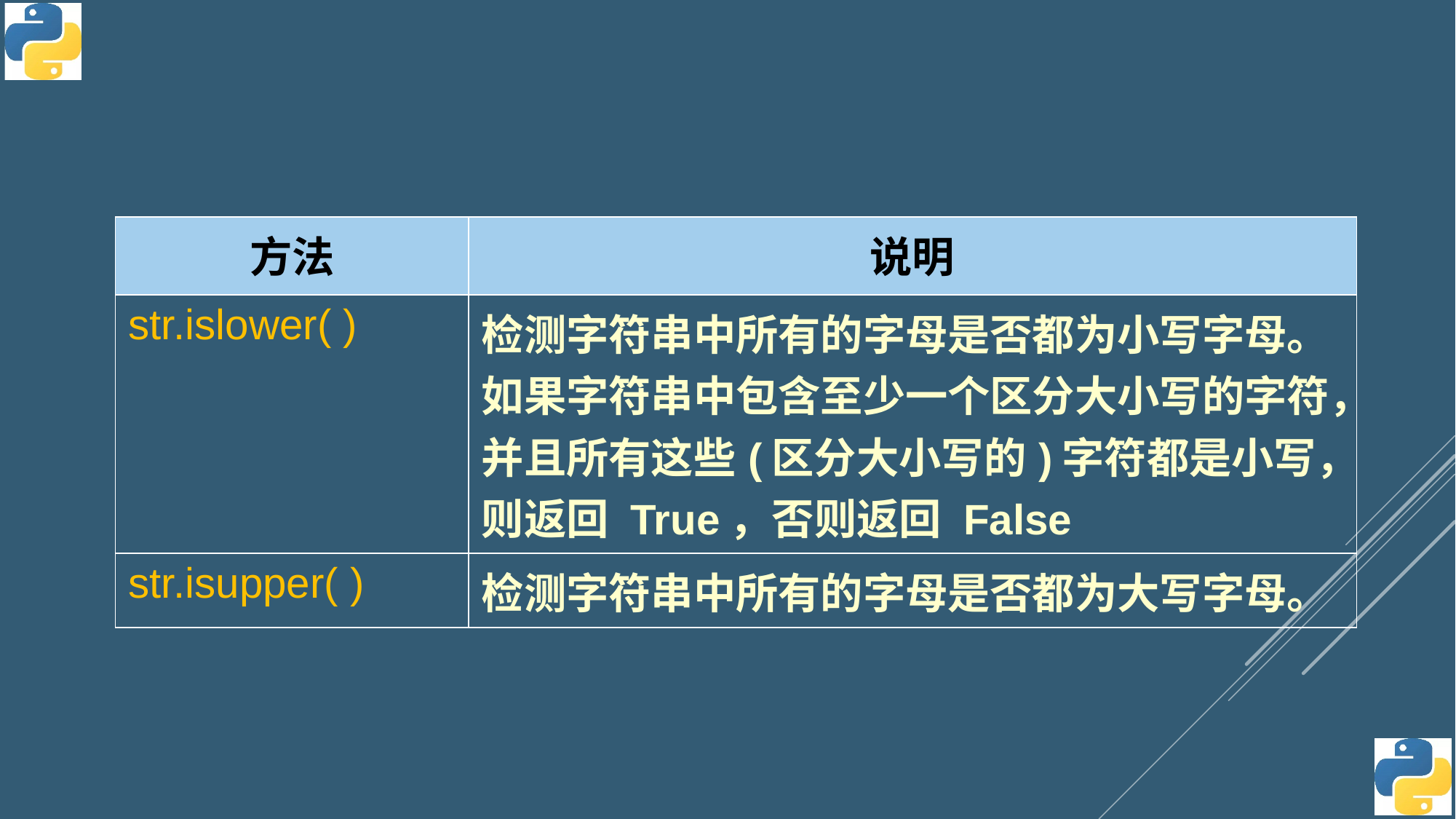

| 方法 | 说明 |
| --- | --- |
| str.islower( ) | 检测字符串中所有的字母是否都为小写字母。如果字符串中包含至少一个区分大小写的字符，并且所有这些(区分大小写的)字符都是小写，则返回 True，否则返回 False |
| str.isupper( ) | 检测字符串中所有的字母是否都为大写字母。 |